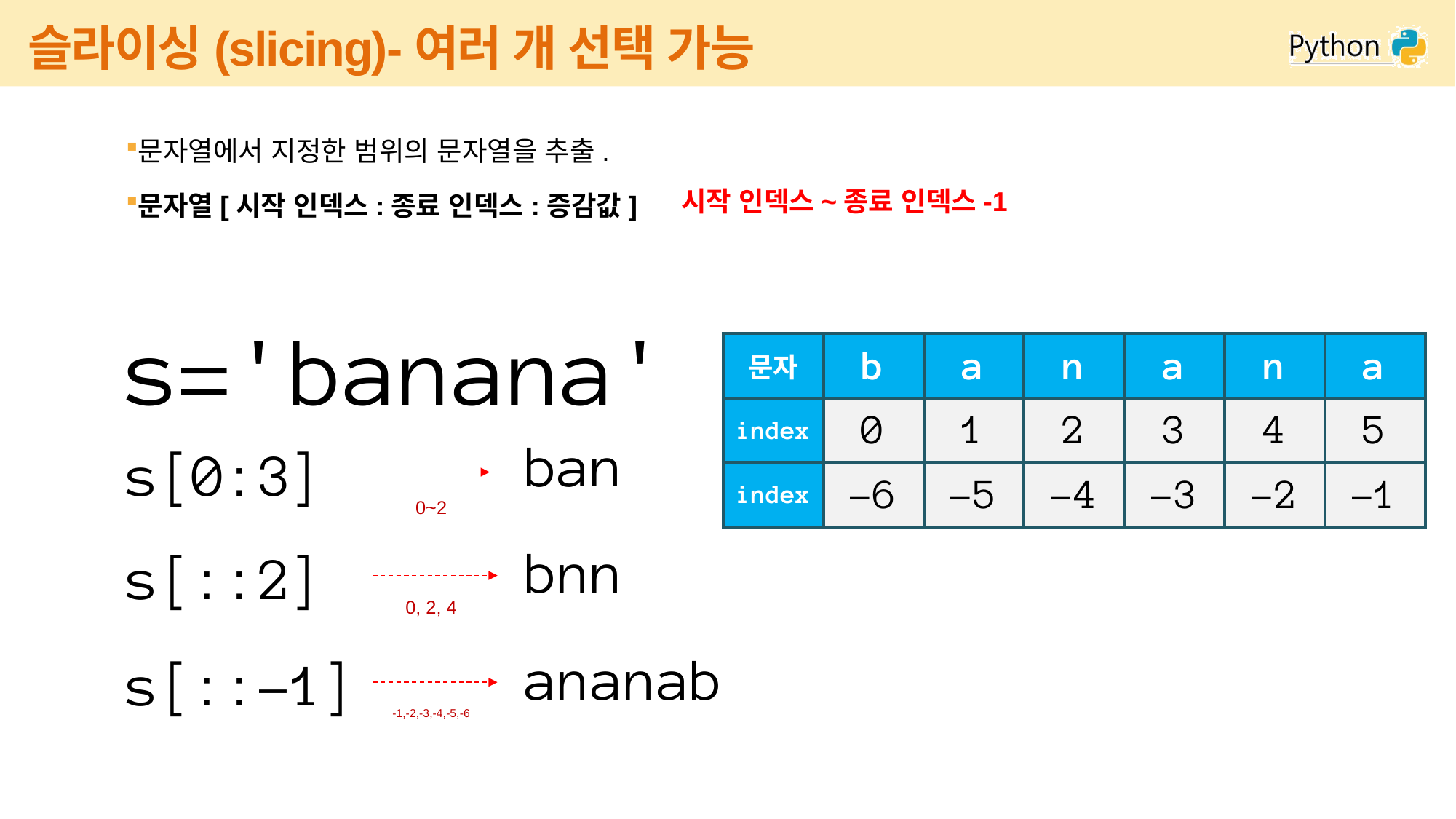

# 슬라이싱(slicing)-여러 개 선택 가능
문자열에서 지정한 범위의 문자열을 추출.
문자열[시작 인덱스:종료 인덱스:증감값]

시작 인덱스~종료 인덱스-1
s='banana'
| 문자 | b | a | n | a | n | a |
| --- | --- | --- | --- | --- | --- | --- |
| index | 0 | 1 | 2 | 3 | 4 | 5 |
| index | -6 | -5 | -4 | -3 | -2 | -1 |
ban
s[0:3]
0~2
bnn
s[::2]
0, 2, 4
ananab
s[::-1]
-1,-2,-3,-4,-5,-6